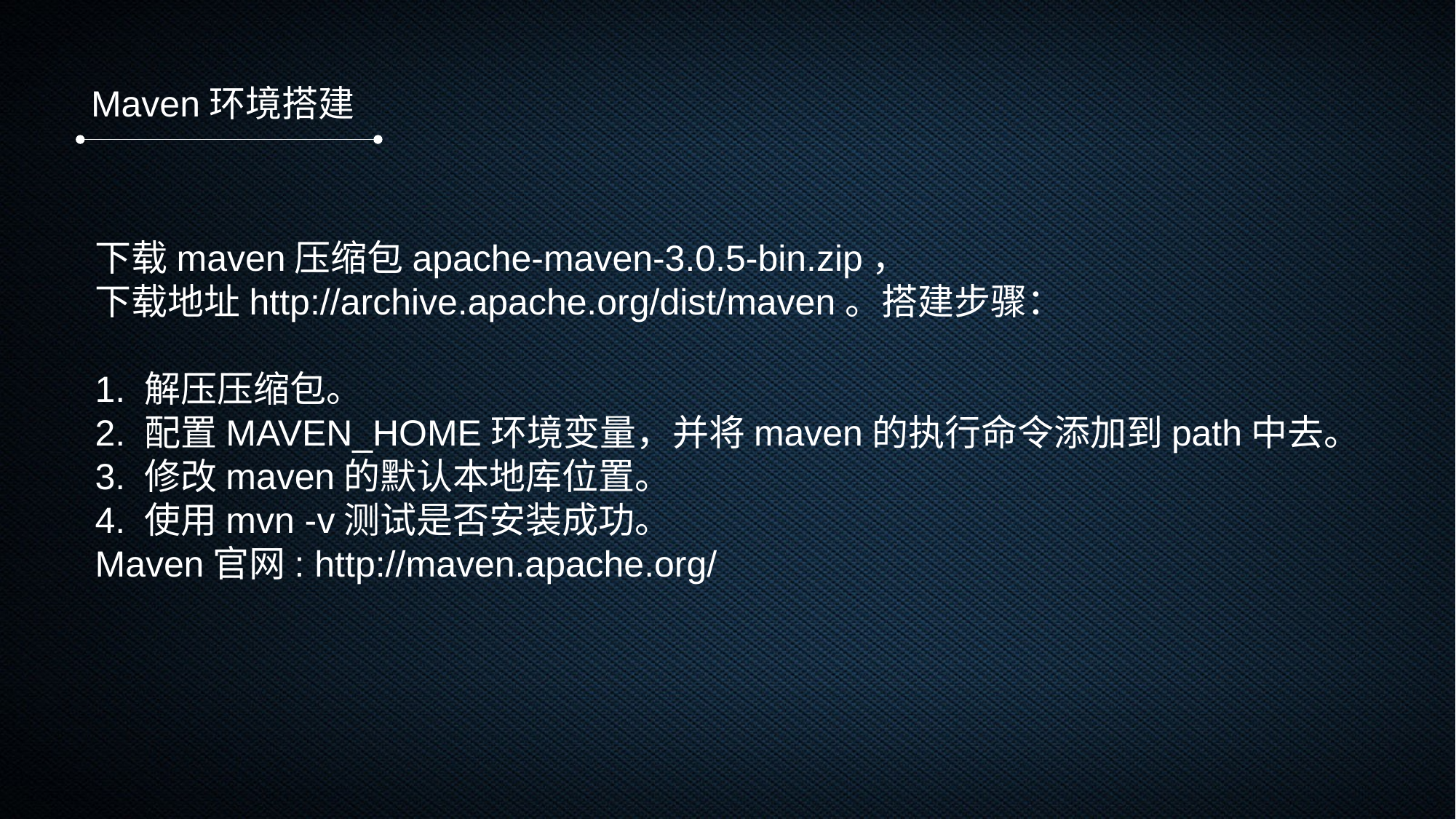

Maven环境搭建
下载maven压缩包apache-maven-3.0.5-bin.zip，
下载地址http://archive.apache.org/dist/maven。搭建步骤：

1. 解压压缩包。
2. 配置MAVEN_HOME环境变量，并将maven的执行命令添加到path中去。
3. 修改maven的默认本地库位置。
4. 使用mvn -v测试是否安装成功。
Maven官网: http://maven.apache.org/